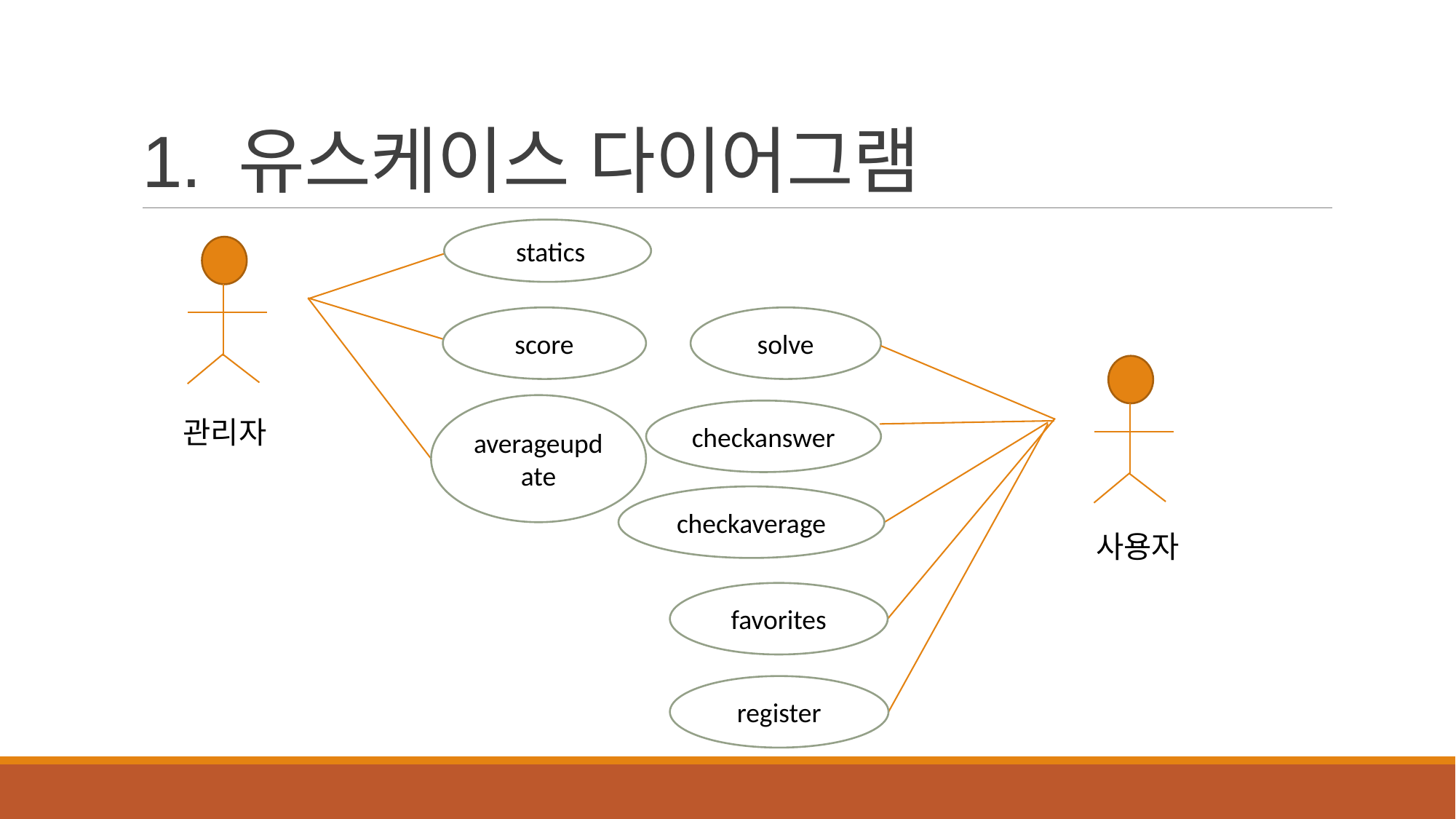

# 1. 유스케이스 다이어그램
 statics

score
solve

averageupdate
checkanswer
관리자
checkaverage
 사용자
favorites
register